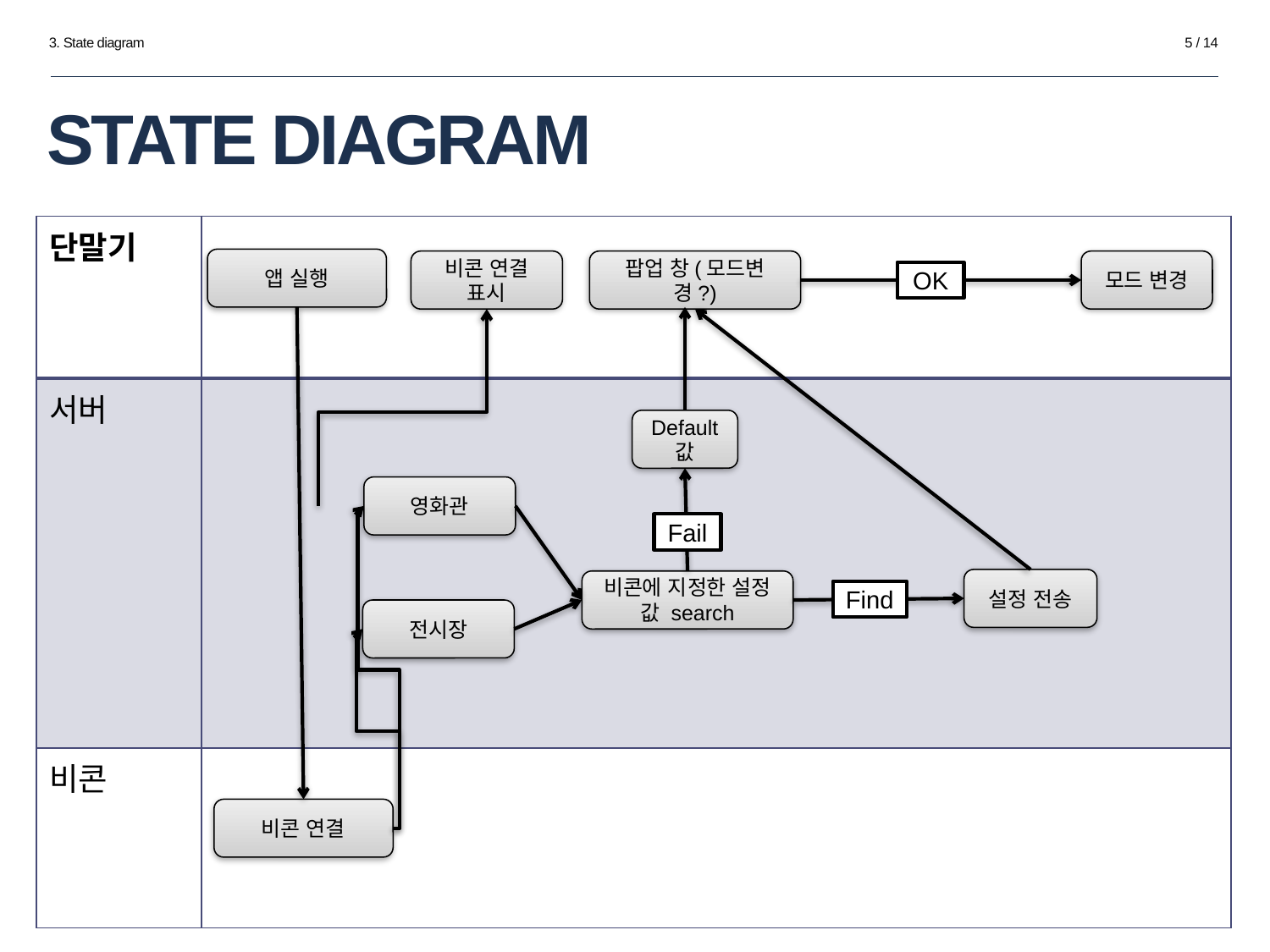

3. State diagram
5 / 14
# STATE DIAGRAM
| 단말기 |  |
| --- | --- |
| 서버 |  |
| 비콘 |  |
앱 실행
비콘 연결 표시
팝업 창(모드변경?)
모드 변경
OK
Default 값
영화관
Fail
설정 전송
비콘에 지정한 설정 값 search
Find
전시장
비콘 연결